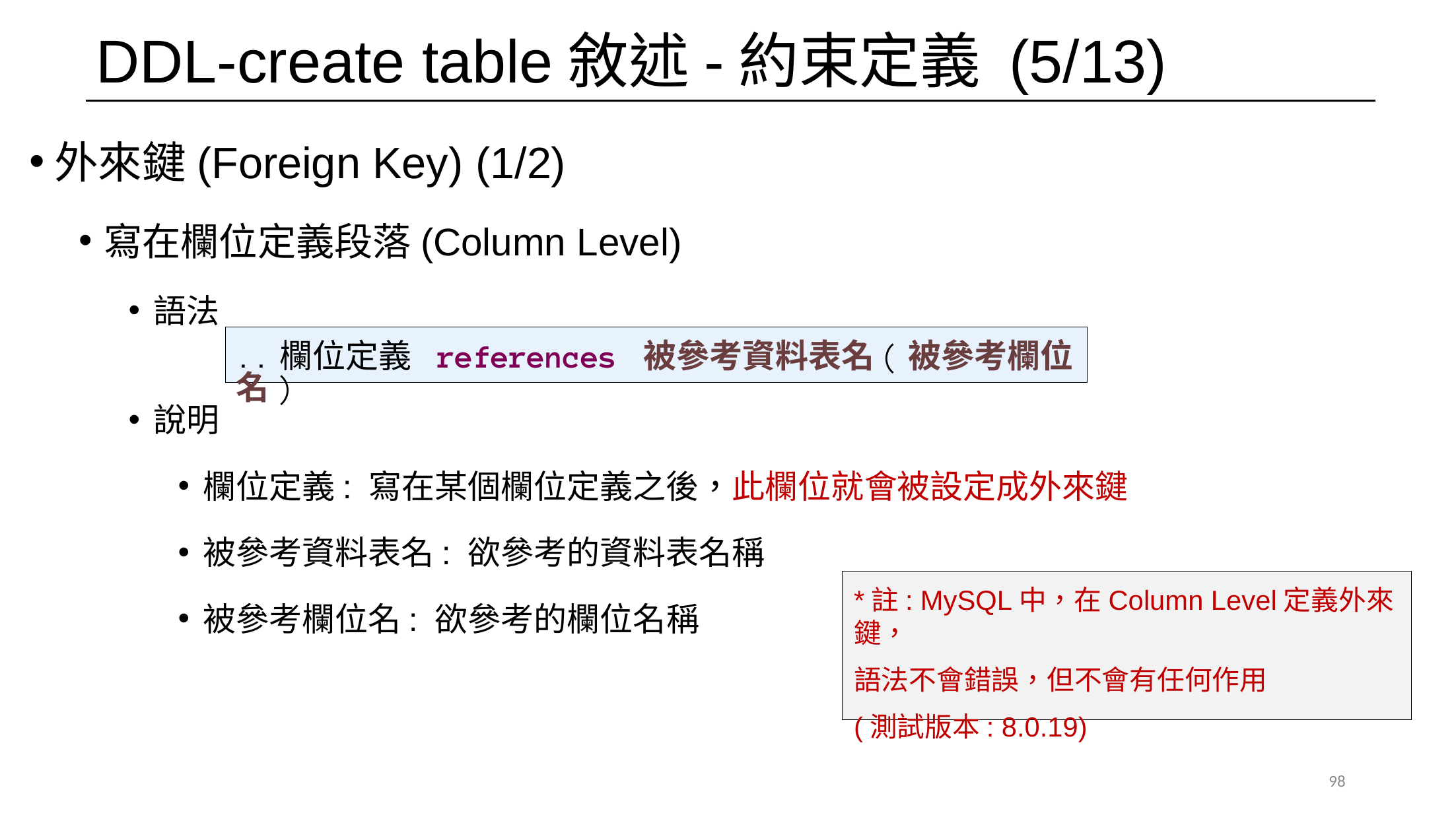

# DDL-create table敘述-約束定義 (5/13)
外來鍵(Foreign Key) (1/2)
寫在欄位定義段落(Column Level)
語法

說明
欄位定義: 寫在某個欄位定義之後，此欄位就會被設定成外來鍵
被參考資料表名: 欲參考的資料表名稱
被參考欄位名: 欲參考的欄位名稱
..欄位定義 references 被參考資料表名(被參考欄位名)
*註: MySQL中，在Column Level定義外來鍵，
語法不會錯誤，但不會有任何作用
(測試版本: 8.0.19)
98